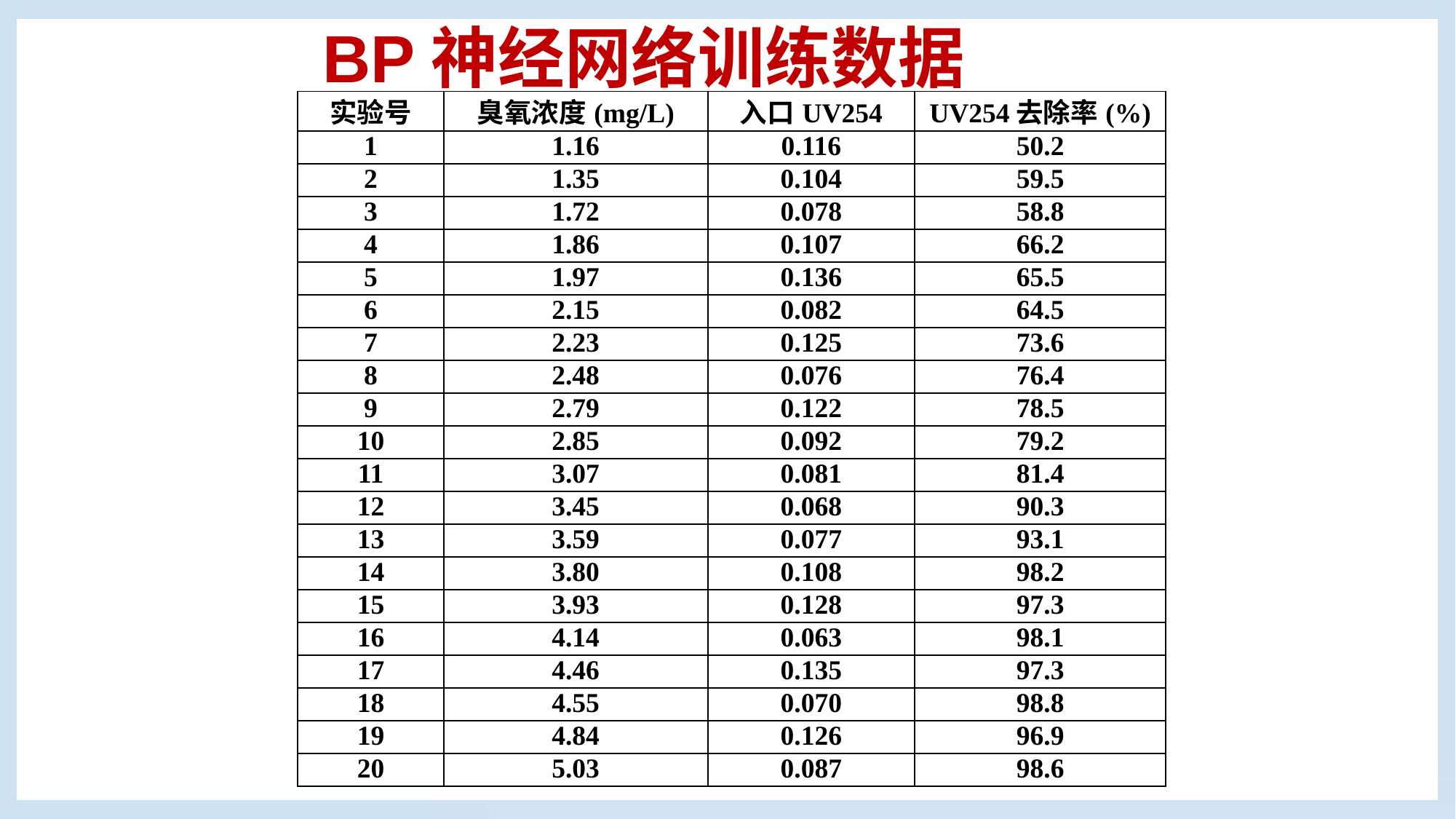

BP神经网络训练数据
| 实验号 | 臭氧浓度(mg/L) | 入口UV254 | UV254去除率(%) |
| --- | --- | --- | --- |
| 1 | 1.16 | 0.116 | 50.2 |
| 2 | 1.35 | 0.104 | 59.5 |
| 3 | 1.72 | 0.078 | 58.8 |
| 4 | 1.86 | 0.107 | 66.2 |
| 5 | 1.97 | 0.136 | 65.5 |
| 6 | 2.15 | 0.082 | 64.5 |
| 7 | 2.23 | 0.125 | 73.6 |
| 8 | 2.48 | 0.076 | 76.4 |
| 9 | 2.79 | 0.122 | 78.5 |
| 10 | 2.85 | 0.092 | 79.2 |
| 11 | 3.07 | 0.081 | 81.4 |
| 12 | 3.45 | 0.068 | 90.3 |
| 13 | 3.59 | 0.077 | 93.1 |
| 14 | 3.80 | 0.108 | 98.2 |
| 15 | 3.93 | 0.128 | 97.3 |
| 16 | 4.14 | 0.063 | 98.1 |
| 17 | 4.46 | 0.135 | 97.3 |
| 18 | 4.55 | 0.070 | 98.8 |
| 19 | 4.84 | 0.126 | 96.9 |
| 20 | 5.03 | 0.087 | 98.6 |